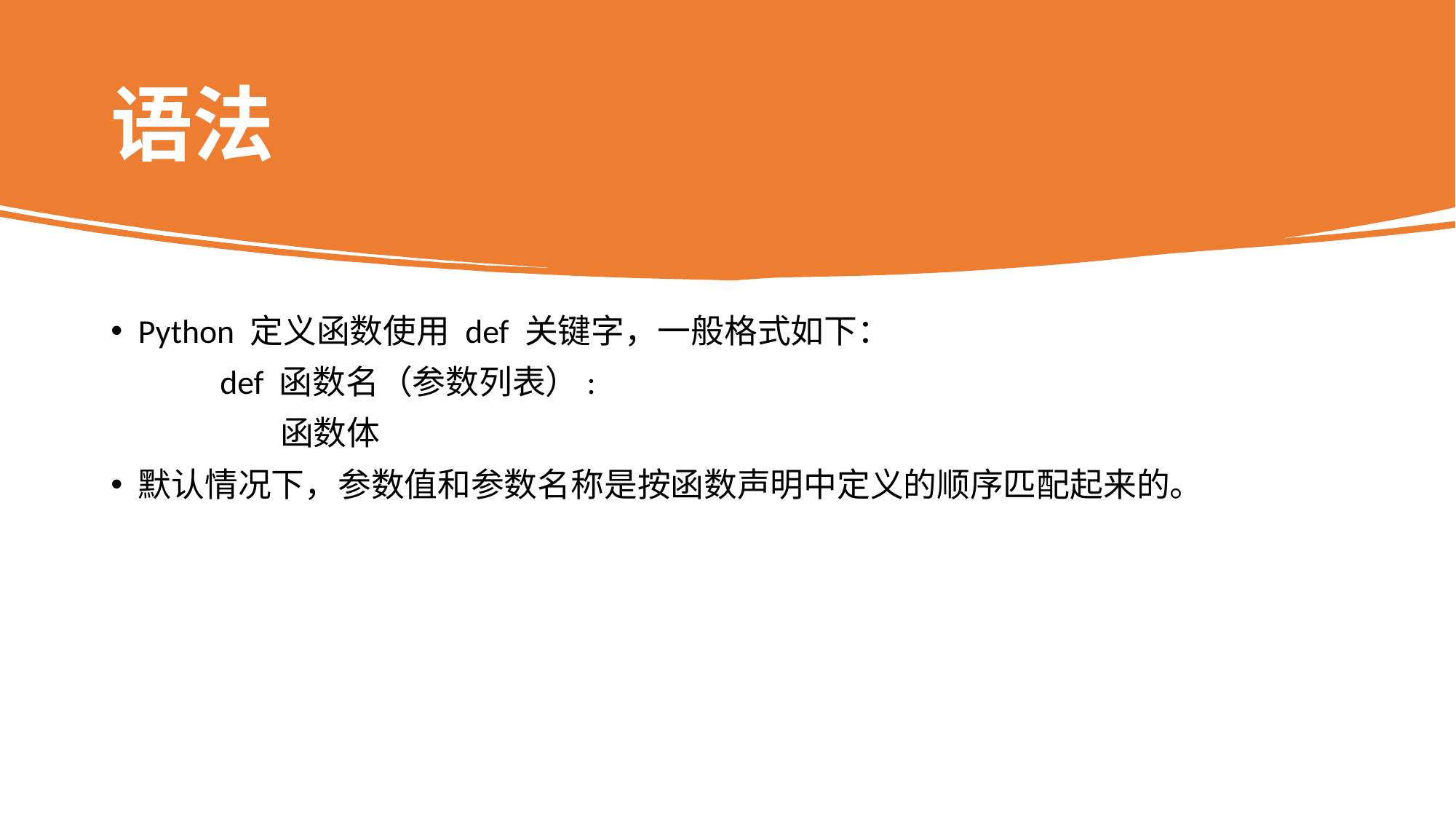

# 语法
Python 定义函数使用 def 关键字，一般格式如下：
	def 函数名（参数列表）:
    	       函数体
默认情况下，参数值和参数名称是按函数声明中定义的顺序匹配起来的。